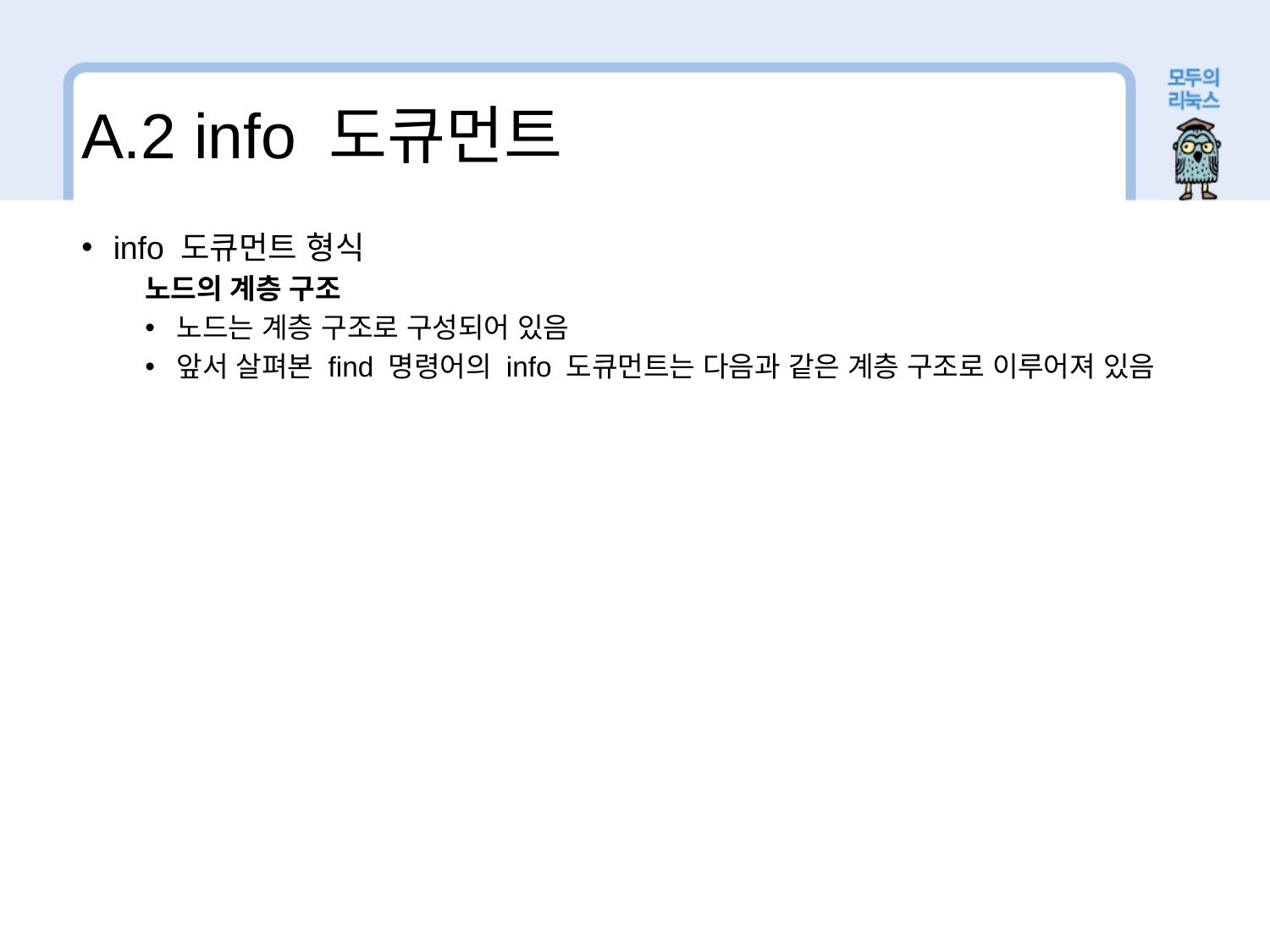

A.2 info 도큐먼트
info 도큐먼트 형식
노드의 계층 구조
노드는 계층 구조로 구성되어 있음
앞서 살펴본 find 명령어의 info 도큐먼트는 다음과 같은 계층 구조로 이루어져 있음